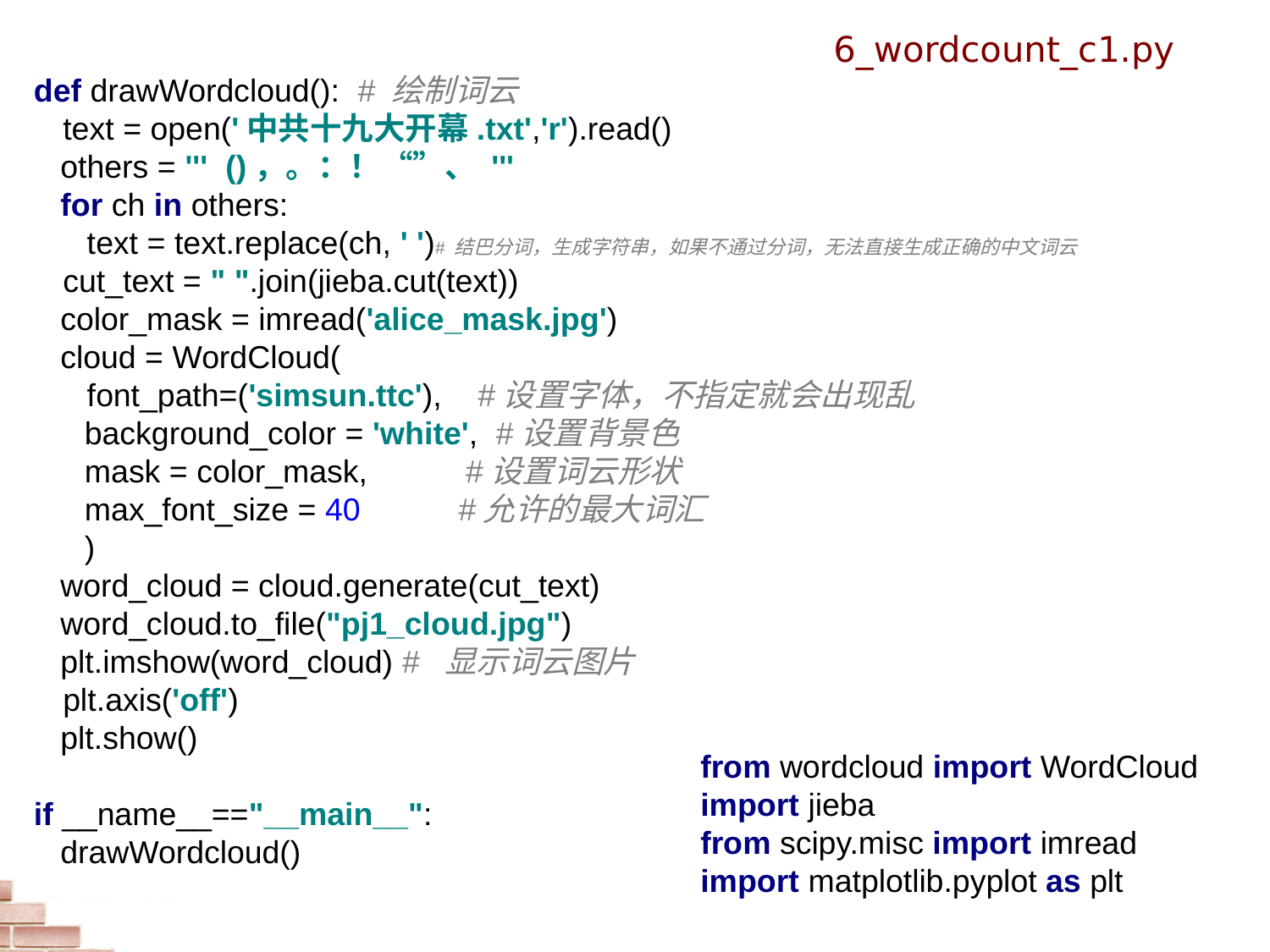

6_wordcount_c1.py
def drawWordcloud():  # 绘制词云
   text = open('中共十九大开幕.txt','r').read()
   others = '''  ()，。：！“”、 '''
   for ch in others:
      text = text.replace(ch, ' ')# 结巴分词，生成字符串，如果不通过分词，无法直接生成正确的中文词云
   cut_text = " ".join(jieba.cut(text))
   color_mask = imread('alice_mask.jpg')
   cloud = WordCloud(
      font_path=('simsun.ttc'),    #设置字体，不指定就会出现乱
      background_color = 'white',  #设置背景色
      mask = color_mask,           #设置词云形状
      max_font_size = 40           #允许的最大词汇
      )
   word_cloud = cloud.generate(cut_text)
   word_cloud.to_file("pj1_cloud.jpg")
   plt.imshow(word_cloud) #  显示词云图片
   plt.axis('off')
   plt.show()
if __name__=="__main__":
   drawWordcloud()

from wordcloud import WordCloud
import jieba
from scipy.misc import imread
import matplotlib.pyplot as plt